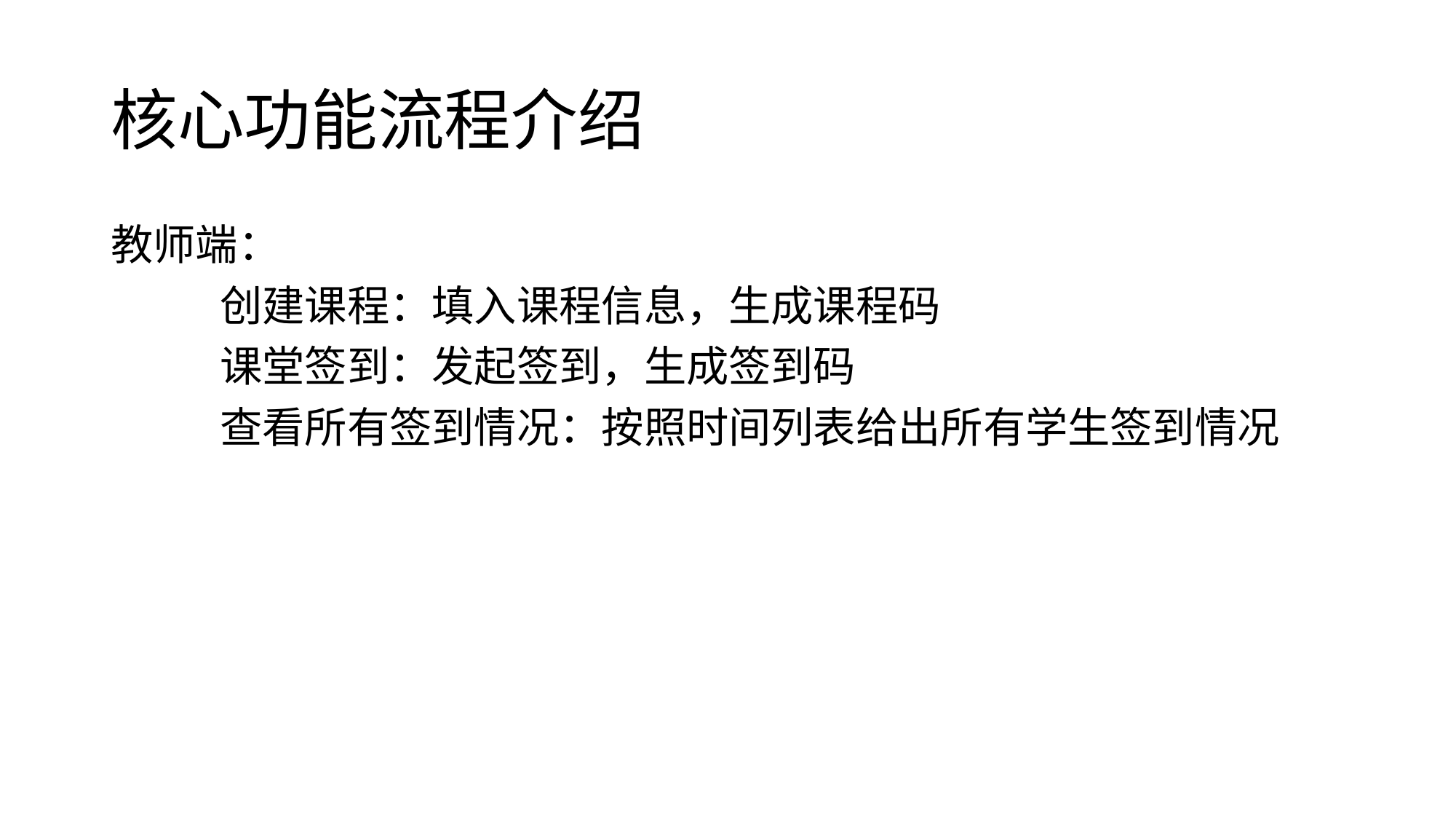

# 核心功能流程介绍
教师端：
	创建课程：填入课程信息，生成课程码
	课堂签到：发起签到，生成签到码
	查看所有签到情况：按照时间列表给出所有学生签到情况